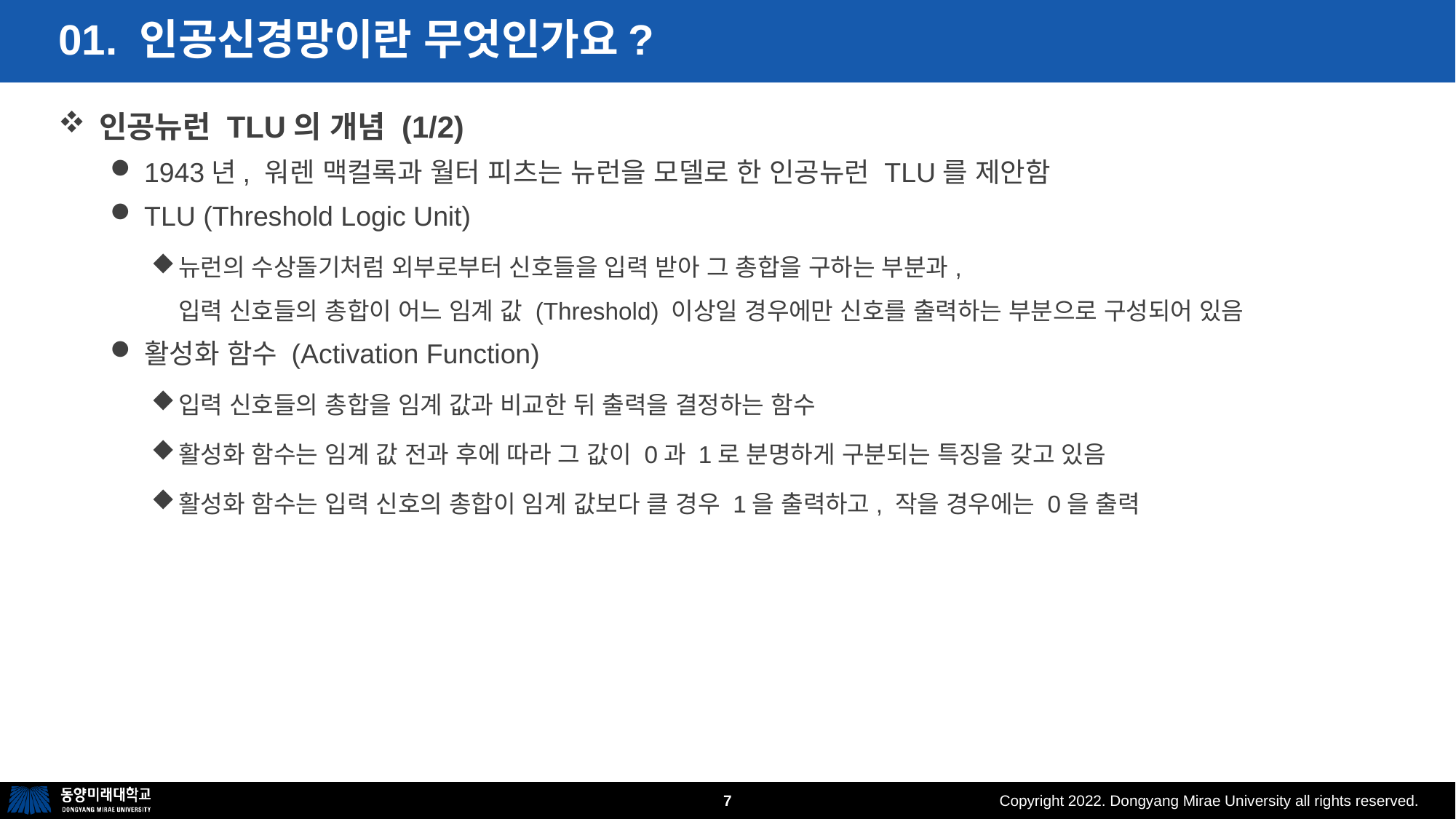

# 01. 인공신경망이란 무엇인가요?
인공뉴런 TLU의 개념 (1/2)
1943년, 워렌 맥컬록과 월터 피츠는 뉴런을 모델로 한 인공뉴런 TLU를 제안함
TLU (Threshold Logic Unit)
뉴런의 수상돌기처럼 외부로부터 신호들을 입력 받아 그 총합을 구하는 부분과,
입력 신호들의 총합이 어느 임계 값 (Threshold) 이상일 경우에만 신호를 출력하는 부분으로 구성되어 있음
활성화 함수 (Activation Function)
입력 신호들의 총합을 임계 값과 비교한 뒤 출력을 결정하는 함수
활성화 함수는 임계 값 전과 후에 따라 그 값이 0과 1로 분명하게 구분되는 특징을 갖고 있음
활성화 함수는 입력 신호의 총합이 임계 값보다 클 경우 1을 출력하고, 작을 경우에는 0을 출력
7